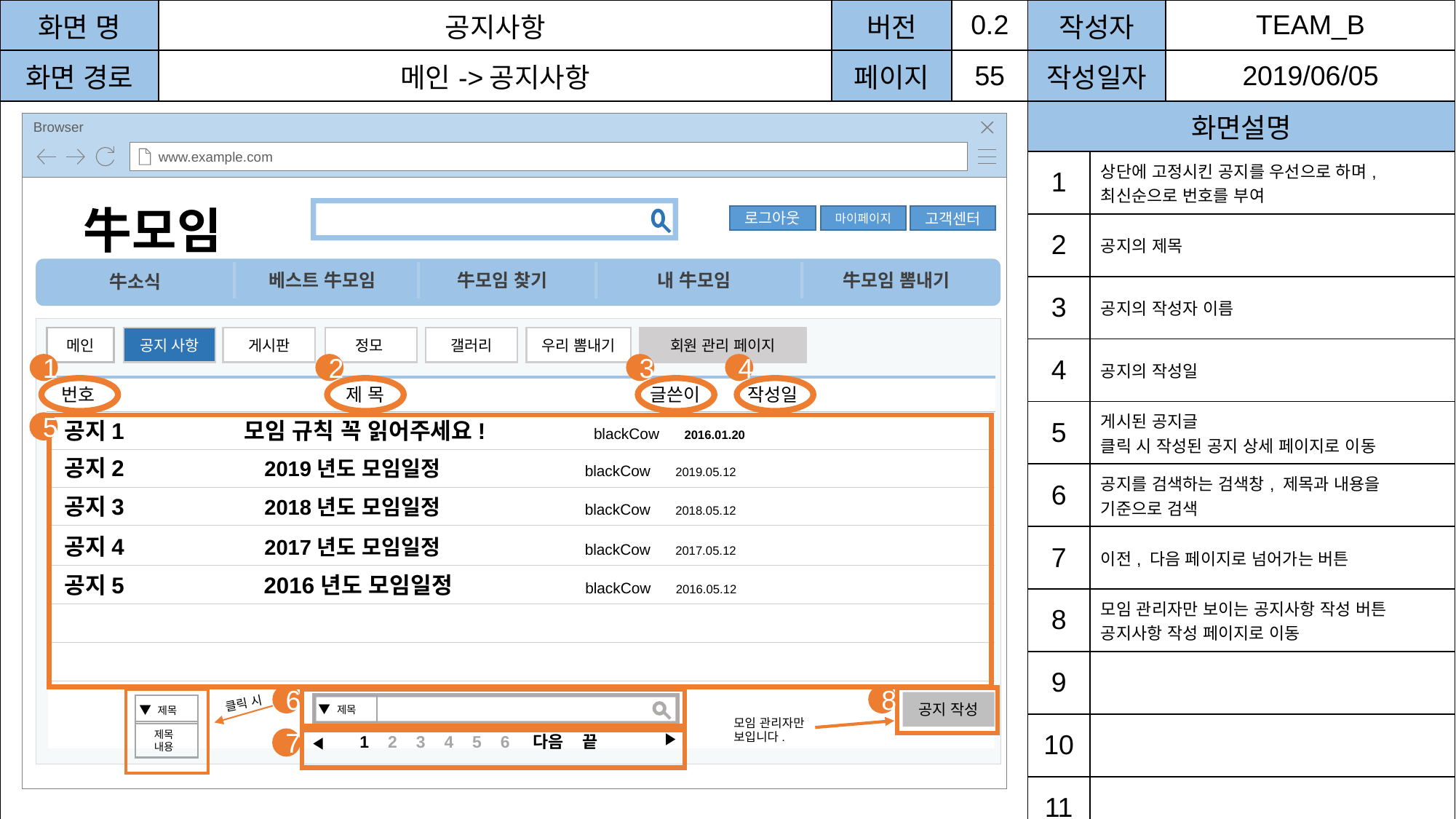

| 화면 명 | 공지사항 | 버전 | 0.2 | 작성자 |  | TEAM\_B |
| --- | --- | --- | --- | --- | --- | --- |
| 화면 경로 | 메인->공지사항 | 페이지 | 55 | 작성일자 |  | 2019/06/05 |
|  |  |  |  | 화면설명 |  |  |
|  |  |  |  | 1 | 상단에 고정시킨 공지를 우선으로 하며, 최신순으로 번호를 부여 |  |
|  |  |  |  | 2 | 공지의 제목 |  |
|  |  |  |  | 3 | 공지의 작성자 이름 |  |
|  |  |  |  | 4 | 공지의 작성일 |  |
|  |  |  |  | 5 | 게시된 공지글 클릭 시 작성된 공지 상세 페이지로 이동 |  |
|  |  |  |  | 6 | 공지를 검색하는 검색창, 제목과 내용을 기준으로 검색 |  |
|  |  |  |  | 7 | 이전, 다음 페이지로 넘어가는 버튼 |  |
|  |  |  |  | 8 | 모임 관리자만 보이는 공지사항 작성 버튼 공지사항 작성 페이지로 이동 |  |
|  |  |  |  | 9 |  |  |
|  |  |  |  | 10 |  |  |
|  |  |  |  | 11 |  |  |
Browser

www.example.com

牛모임

로그아웃
마이페이지
고객센터

베스트 牛모임
牛모임 찾기
내 牛모임
牛모임 뽐내기
牛소식

메인
공지 사항
게시판
정모
갤러리
우리 뽐내기
회원 관리 페이지
1
2
3
4

번호
제 목
글쓴이
작성일

 공지1                  모임 규칙 꼭 읽어주세요!                 blackCow      2016.01.20
5

 공지2                      2019년도 모임일정                          blackCow      2019.05.12
 공지3                      2018년도 모임일정                          blackCow      2018.05.12
 공지4                      2017년도 모임일정                          blackCow      2017.05.12
 공지5                      2016년도 모임일정                    blackCow      2016.05.12
6
8

클릭 시

공지 작성

▼ 제목
▼ 제목
모임 관리자만
보입니다.

제목
내용

▶
1    2    3    4    5    6    다음    끝
◀
7